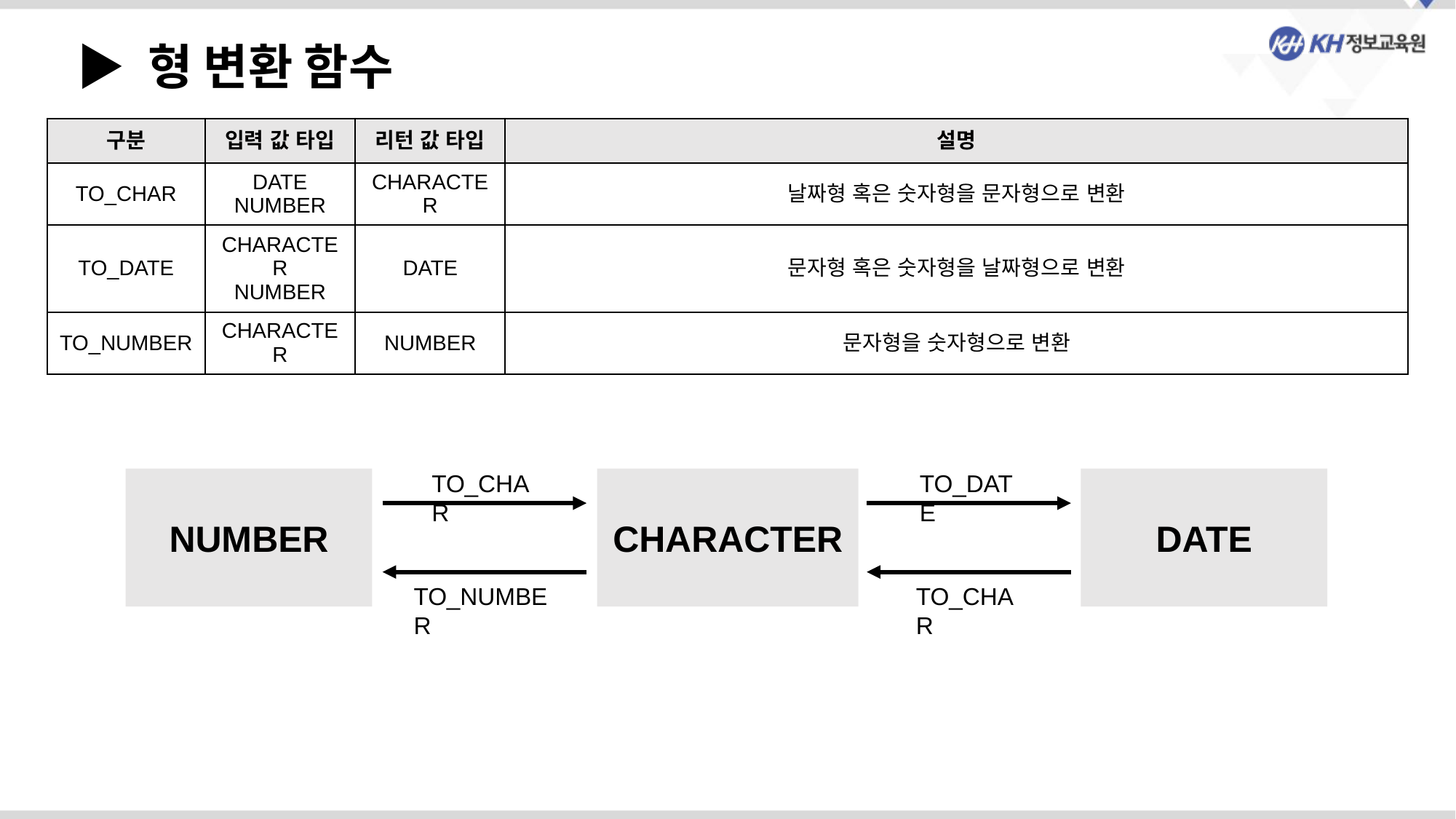

▶ 형 변환 함수
| 구분 | 입력 값 타입 | 리턴 값 타입 | 설명 |
| --- | --- | --- | --- |
| TO\_CHAR | DATE NUMBER | CHARACTER | 날짜형 혹은 숫자형을 문자형으로 변환 |
| TO\_DATE | CHARACTER NUMBER | DATE | 문자형 혹은 숫자형을 날짜형으로 변환 |
| TO\_NUMBER | CHARACTER | NUMBER | 문자형을 숫자형으로 변환 |
TO_CHAR
TO_DATE
NUMBER
CHARACTER
DATE
TO_NUMBER
TO_CHAR